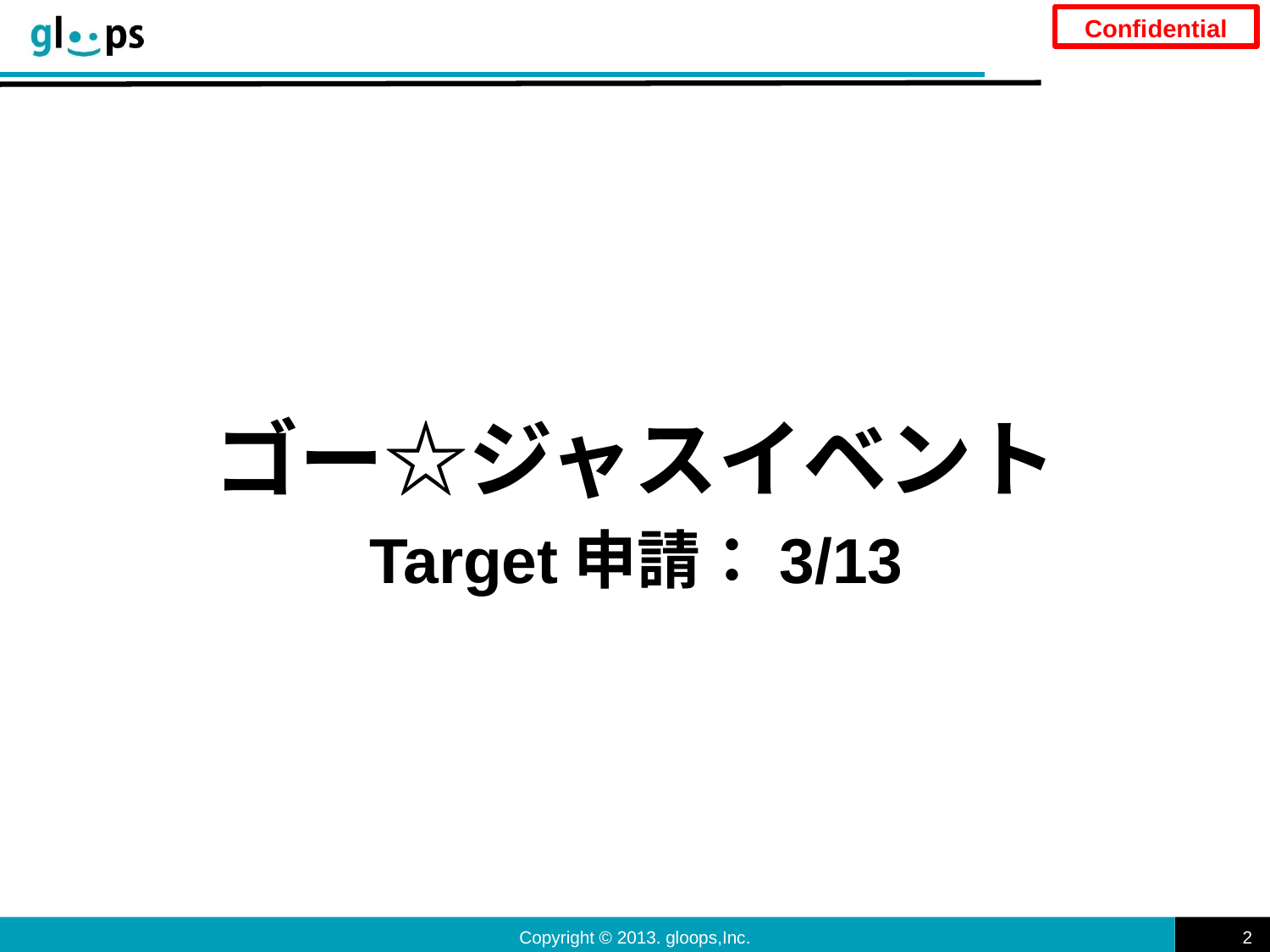

ゴー☆ジャスイベント
Target申請：3/13
Copyright © 2013. gloops,Inc.
2